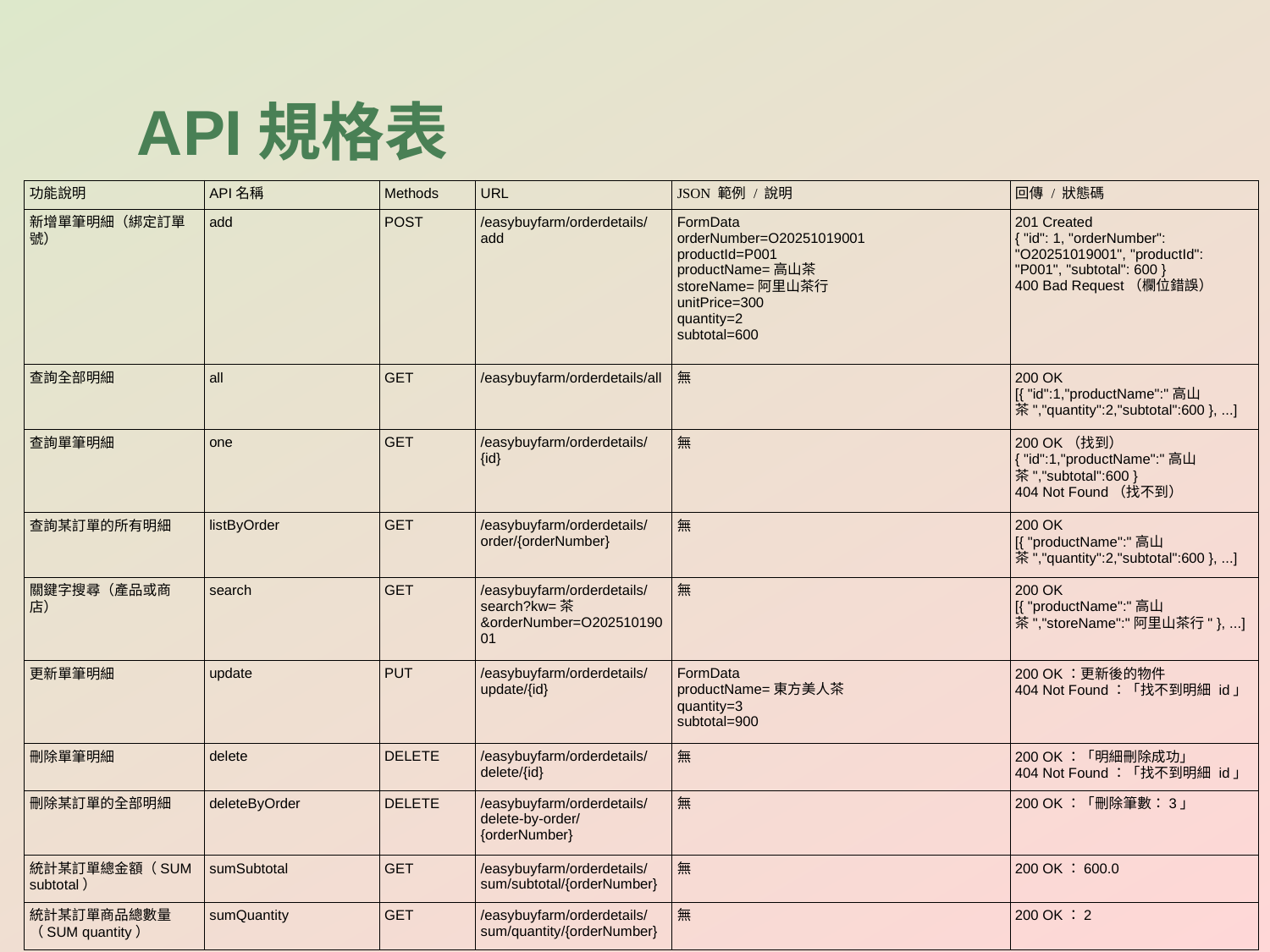

API規格表
| 功能說明 | API名稱 | Methods | URL | JSON 範例 / 說明 | 回傳 / 狀態碼 |
| --- | --- | --- | --- | --- | --- |
| 新增單筆明細（綁定訂單號） | add | POST | /easybuyfarm/orderdetails/add | FormData orderNumber=O20251019001 productId=P001 productName=高山茶 storeName=阿里山茶行 unitPrice=300 quantity=2 subtotal=600 | 201 Created { "id": 1, "orderNumber": "O20251019001", "productId": "P001", "subtotal": 600 } 400 Bad Request（欄位錯誤） |
| 查詢全部明細 | all | GET | /easybuyfarm/orderdetails/all | 無 | 200 OK [{ "id":1,"productName":"高山茶","quantity":2,"subtotal":600 }, ...] |
| 查詢單筆明細 | one | GET | /easybuyfarm/orderdetails/{id} | 無 | 200 OK（找到） { "id":1,"productName":"高山茶","subtotal":600 } 404 Not Found（找不到） |
| 查詢某訂單的所有明細 | listByOrder | GET | /easybuyfarm/orderdetails/order/{orderNumber} | 無 | 200 OK [{ "productName":"高山茶","quantity":2,"subtotal":600 }, ...] |
| 關鍵字搜尋（產品或商店） | search | GET | /easybuyfarm/orderdetails/search?kw=茶&orderNumber=O20251019001 | 無 | 200 OK [{ "productName":"高山茶","storeName":"阿里山茶行" }, ...] |
| 更新單筆明細 | update | PUT | /easybuyfarm/orderdetails/update/{id} | FormData productName=東方美人茶 quantity=3 subtotal=900 | 200 OK：更新後的物件 404 Not Found：「找不到明細 id」 |
| 刪除單筆明細 | delete | DELETE | /easybuyfarm/orderdetails/delete/{id} | 無 | 200 OK：「明細刪除成功」 404 Not Found：「找不到明細 id」 |
| 刪除某訂單的全部明細 | deleteByOrder | DELETE | /easybuyfarm/orderdetails/delete-by-order/{orderNumber} | 無 | 200 OK：「刪除筆數：3」 |
| 統計某訂單總金額（SUM subtotal） | sumSubtotal | GET | /easybuyfarm/orderdetails/sum/subtotal/{orderNumber} | 無 | 200 OK：600.0 |
| 統計某訂單商品總數量（SUM quantity） | sumQuantity | GET | /easybuyfarm/orderdetails/sum/quantity/{orderNumber} | 無 | 200 OK：2 |